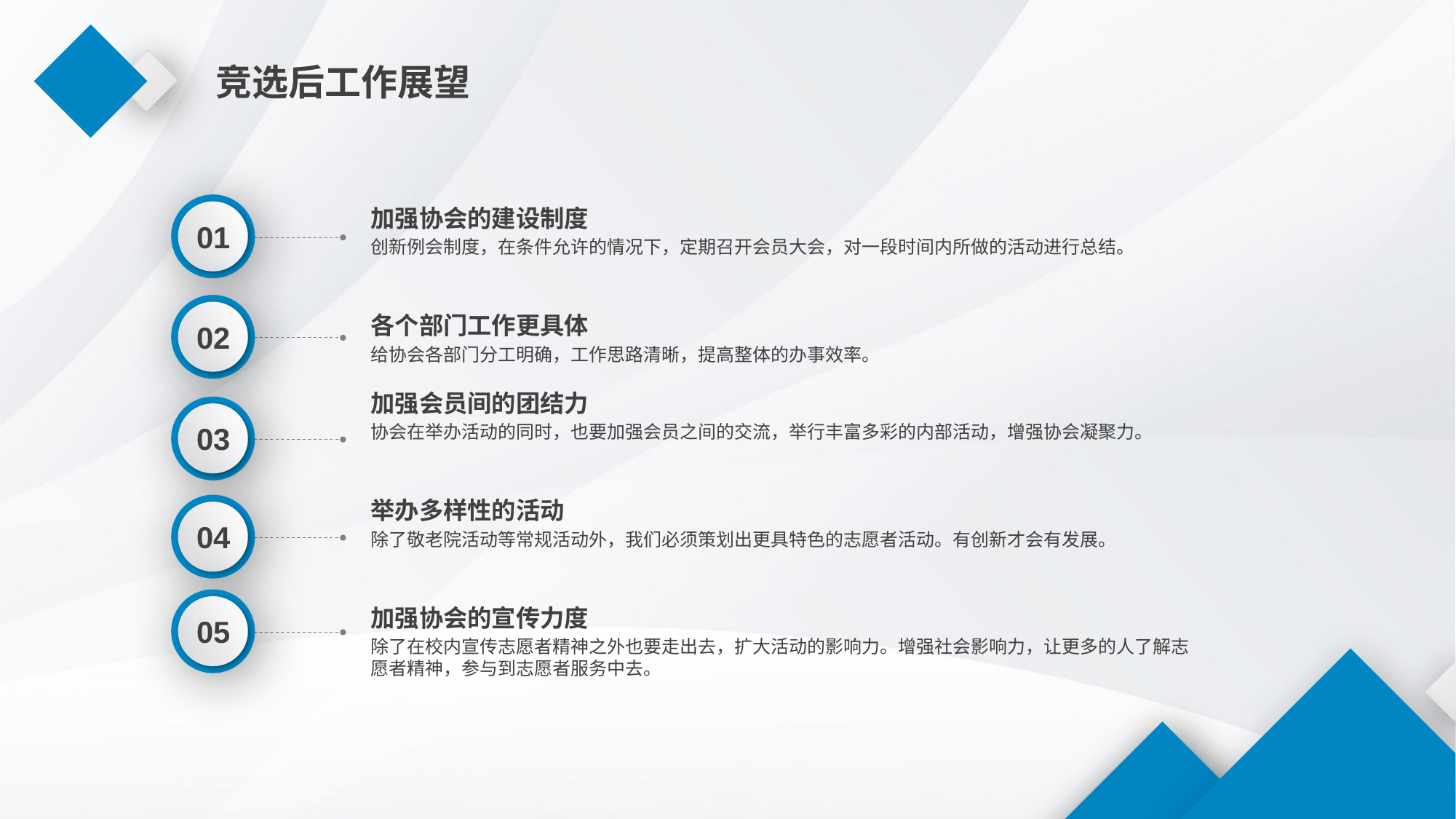

竞选后工作展望

01
加强协会的建设制度
创新例会制度，在条件允许的情况下，定期召开会员大会，对一段时间内所做的活动进行总结。

02
各个部门工作更具体
给协会各部门分工明确，工作思路清晰，提高整体的办事效率。
加强会员间的团结力
协会在举办活动的同时，也要加强会员之间的交流，举行丰富多彩的内部活动，增强协会凝聚力。

03
举办多样性的活动
除了敬老院活动等常规活动外，我们必须策划出更具特色的志愿者活动。有创新才会有发展。

04

05
加强协会的宣传力度
除了在校内宣传志愿者精神之外也要走出去，扩大活动的影响力。增强社会影响力，让更多的人了解志愿者精神，参与到志愿者服务中去。